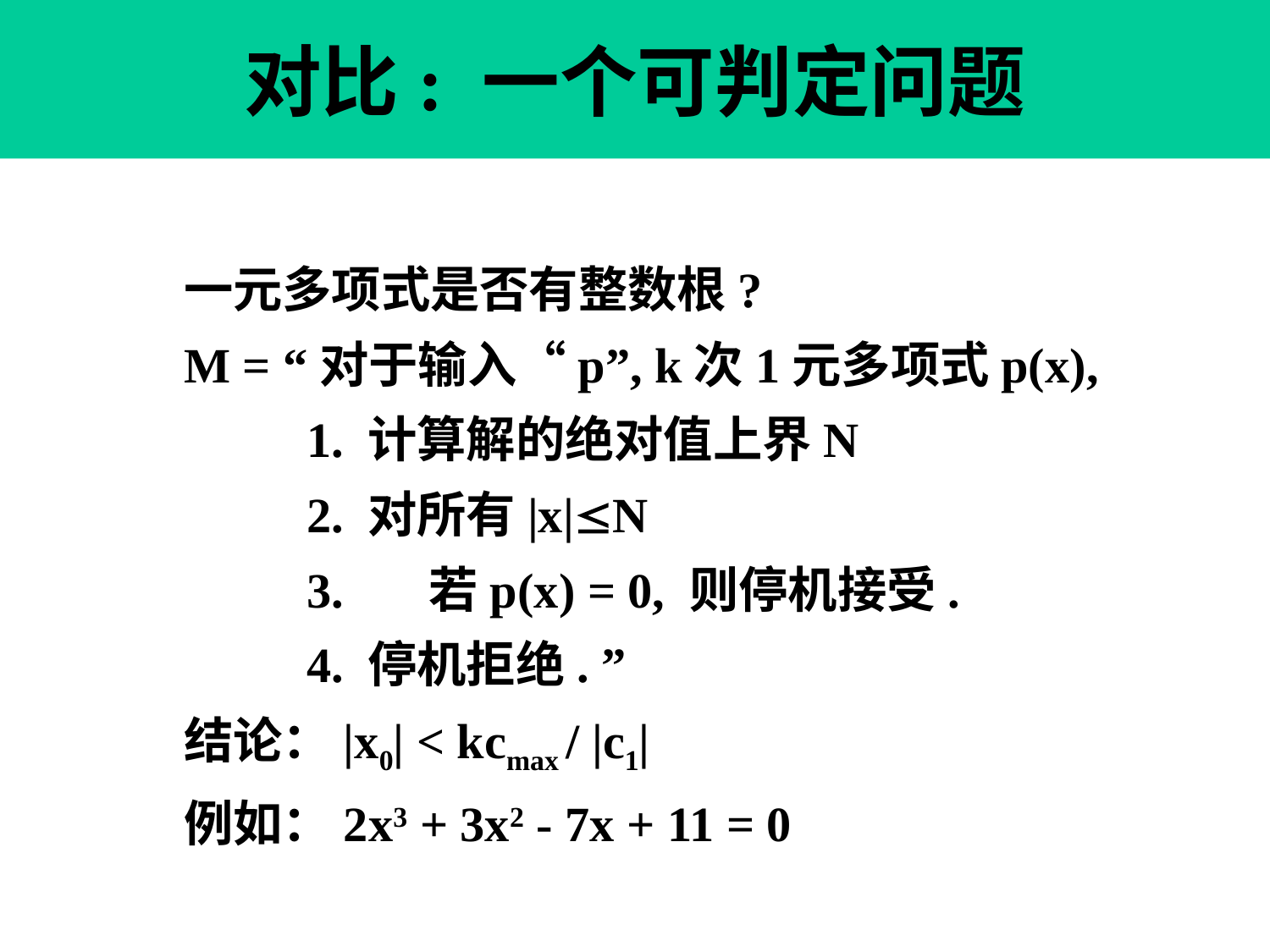

对比: 一个可判定问题
一元多项式是否有整数根?
M = “对于输入“p”, k次1元多项式p(x),
          1. 计算解的绝对值上界N
          2. 对所有|x|≤N
          3.      若p(x) = 0, 则停机接受.
          4. 停机拒绝. ”
结论：|x0| < kcmax / |c1|
例如：2x3 + 3x2 - 7x + 11 = 0